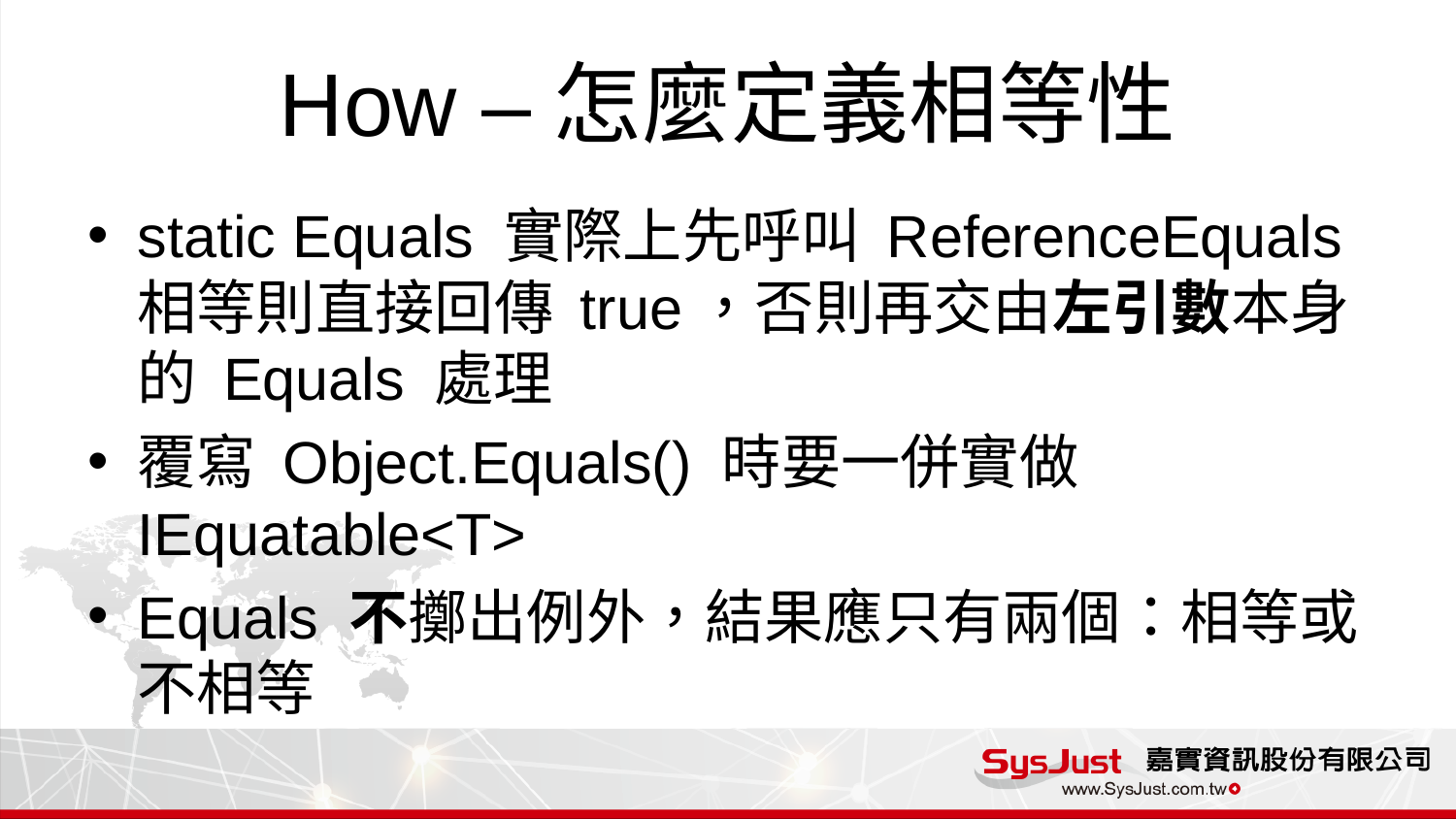

# How –怎麼定義相等性
static Equals 實際上先呼叫 ReferenceEquals 相等則直接回傳 true，否則再交由左引數本身的 Equals 處理
覆寫 Object.Equals() 時要一併實做 IEquatable<T>
Equals 不擲出例外，結果應只有兩個：相等或不相等